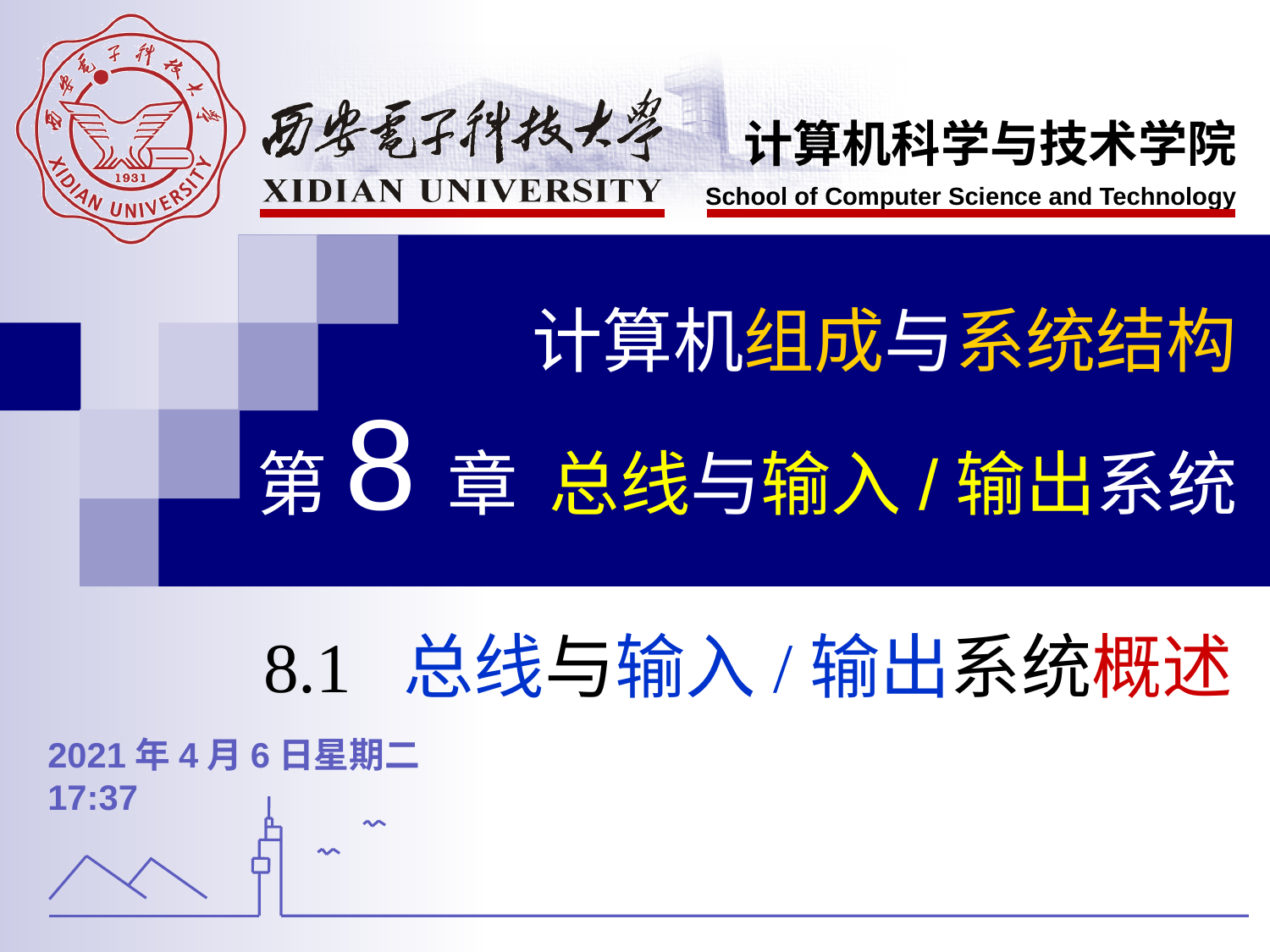

计算机组成与系统结构
第8章  总线与输入/输出系统
8.1  总线与输入/输出系统概述